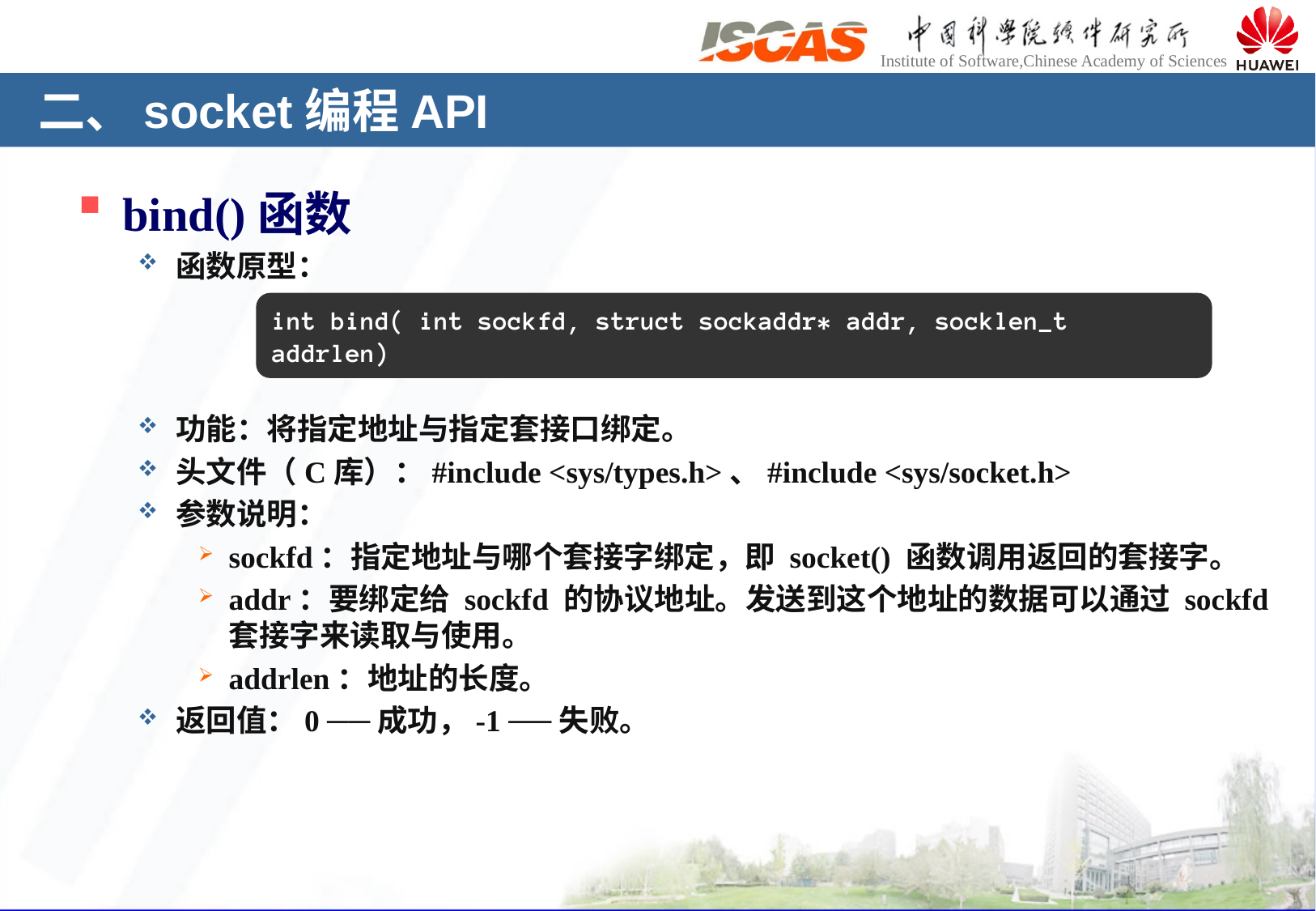

# 二、socket编程API
bind()函数
函数原型：

功能：将指定地址与指定套接口绑定。
头文件（C库）：#include <sys/types.h>、#include <sys/socket.h>
参数说明：
sockfd：指定地址与哪个套接字绑定，即 socket() 函数调用返回的套接字。
addr：要绑定给 sockfd 的协议地址。发送到这个地址的数据可以通过 sockfd 套接字来读取与使用。
addrlen：地址的长度。
返回值：0 ──成功，-1 ──失败。

int bind( int sockfd, struct sockaddr* addr, socklen_t addrlen)